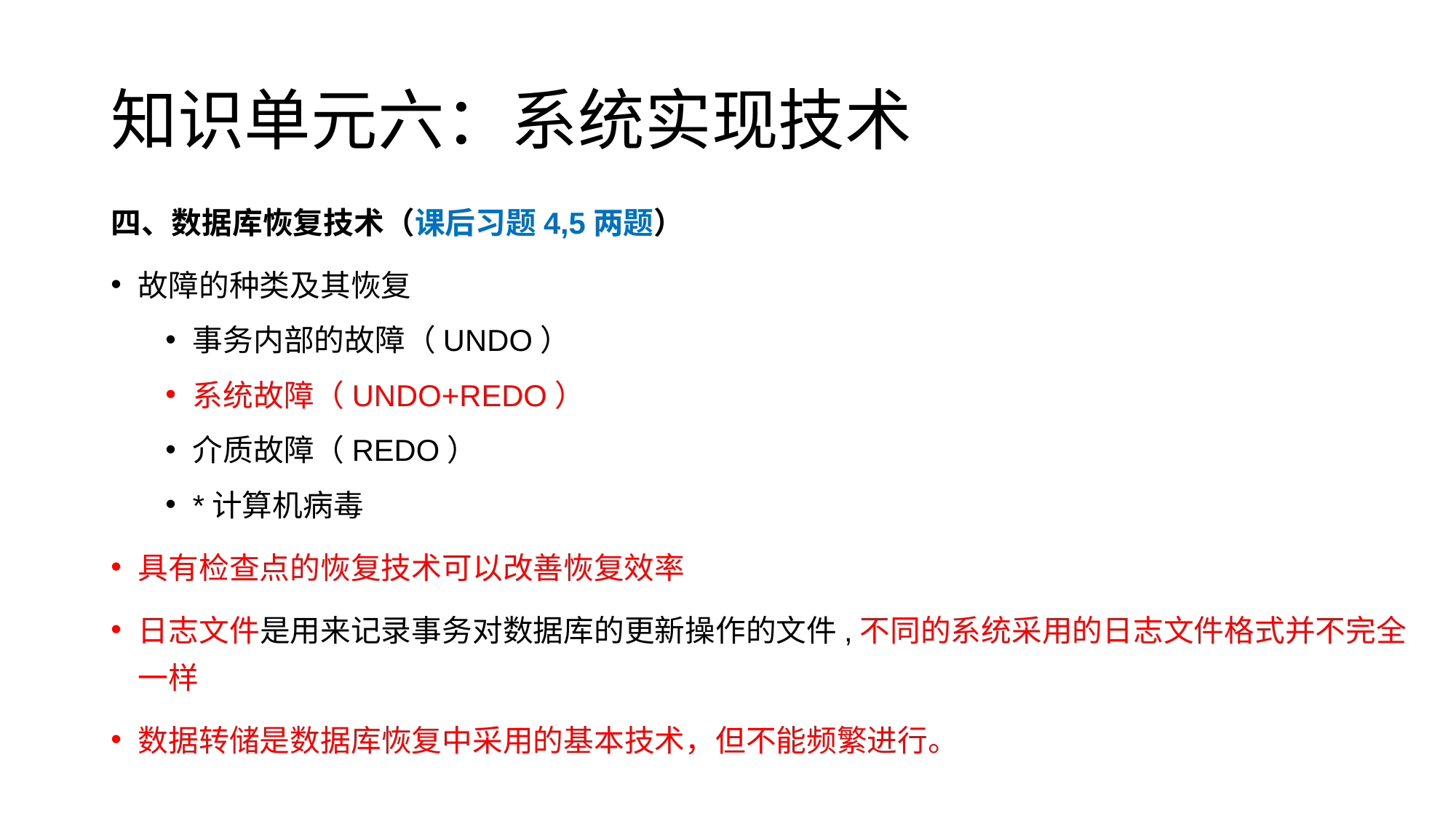

# 知识单元六：系统实现技术
四、数据库恢复技术（课后习题4,5两题）
故障的种类及其恢复
事务内部的故障（UNDO）
系统故障（UNDO+REDO）
介质故障（REDO）
*计算机病毒
具有检查点的恢复技术可以改善恢复效率
日志文件是用来记录事务对数据库的更新操作的文件,不同的系统采用的日志文件格式并不完全一样
数据转储是数据库恢复中采用的基本技术，但不能频繁进行。